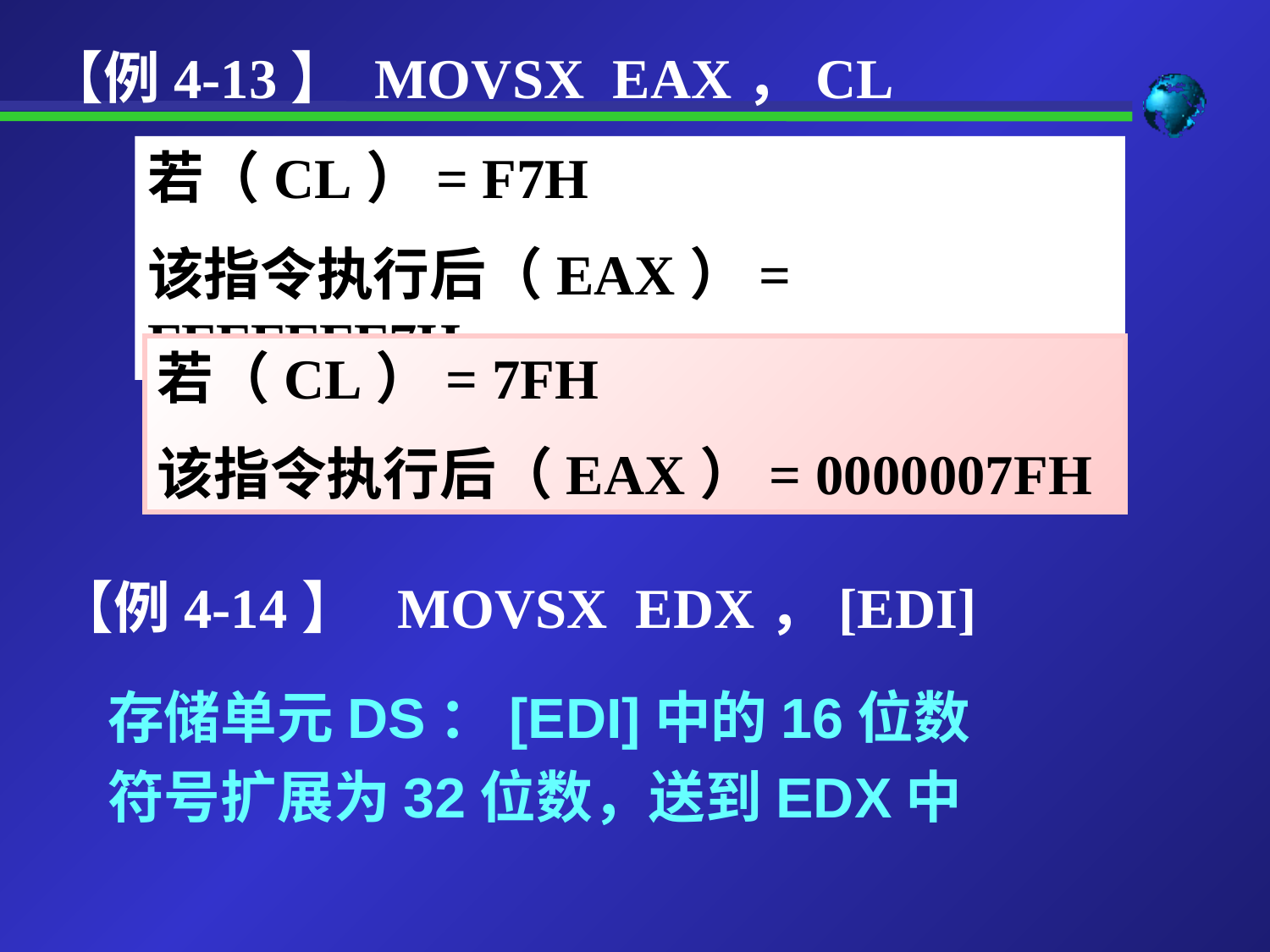

【例4-13】 MOVSX  EAX，CL
若（CL）= F7H
该指令执行后（EAX）= FFFFFFF7H
若（CL）= 7FH
该指令执行后（EAX）= 0000007FH
【例4-14】  MOVSX  EDX，[EDI]
存储单元DS：[EDI]中的16位数
符号扩展为32位数，送到EDX中
11